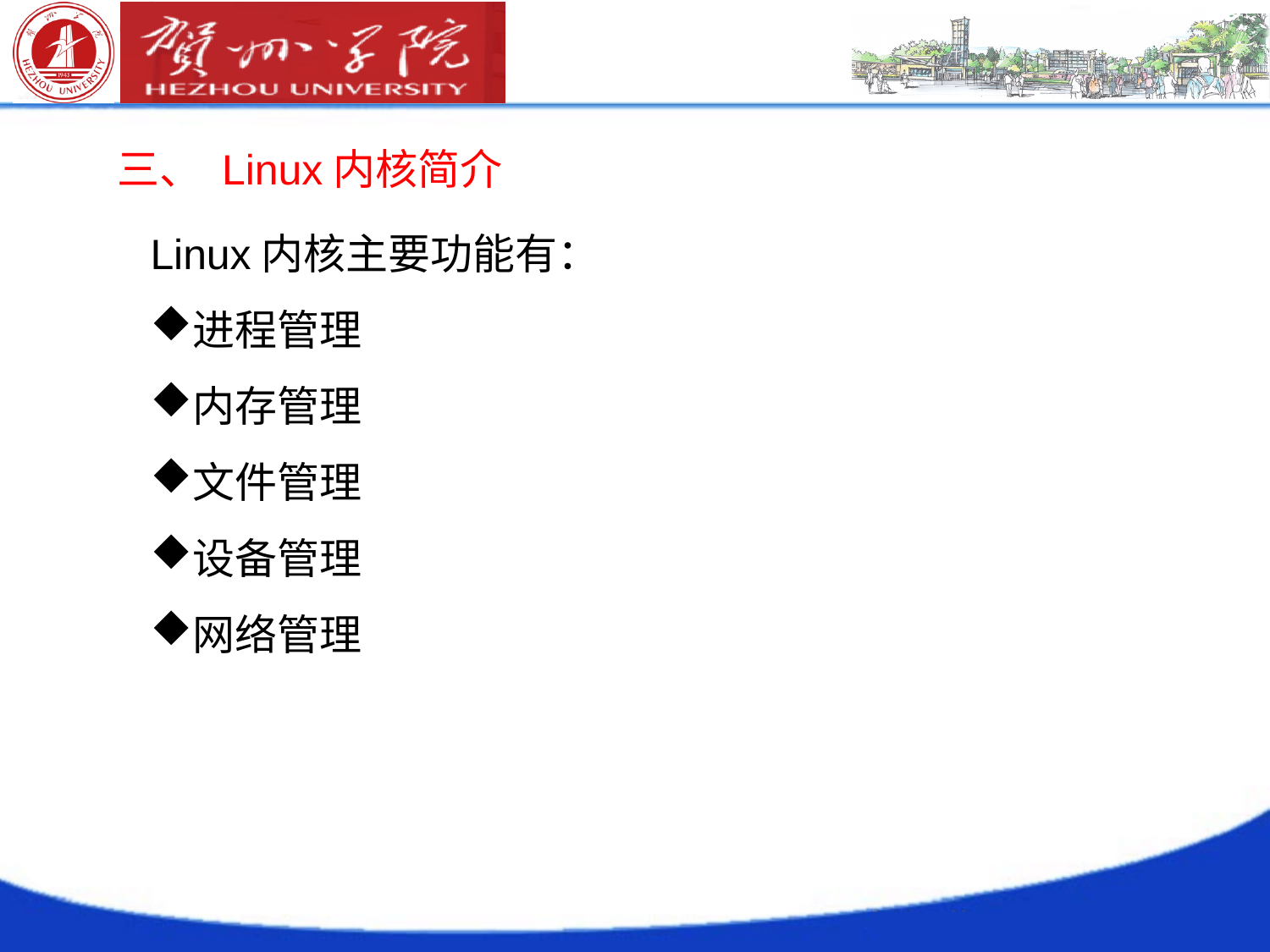

三、 Linux内核简介
Linux内核主要功能有：
进程管理
内存管理
文件管理
设备管理
网络管理